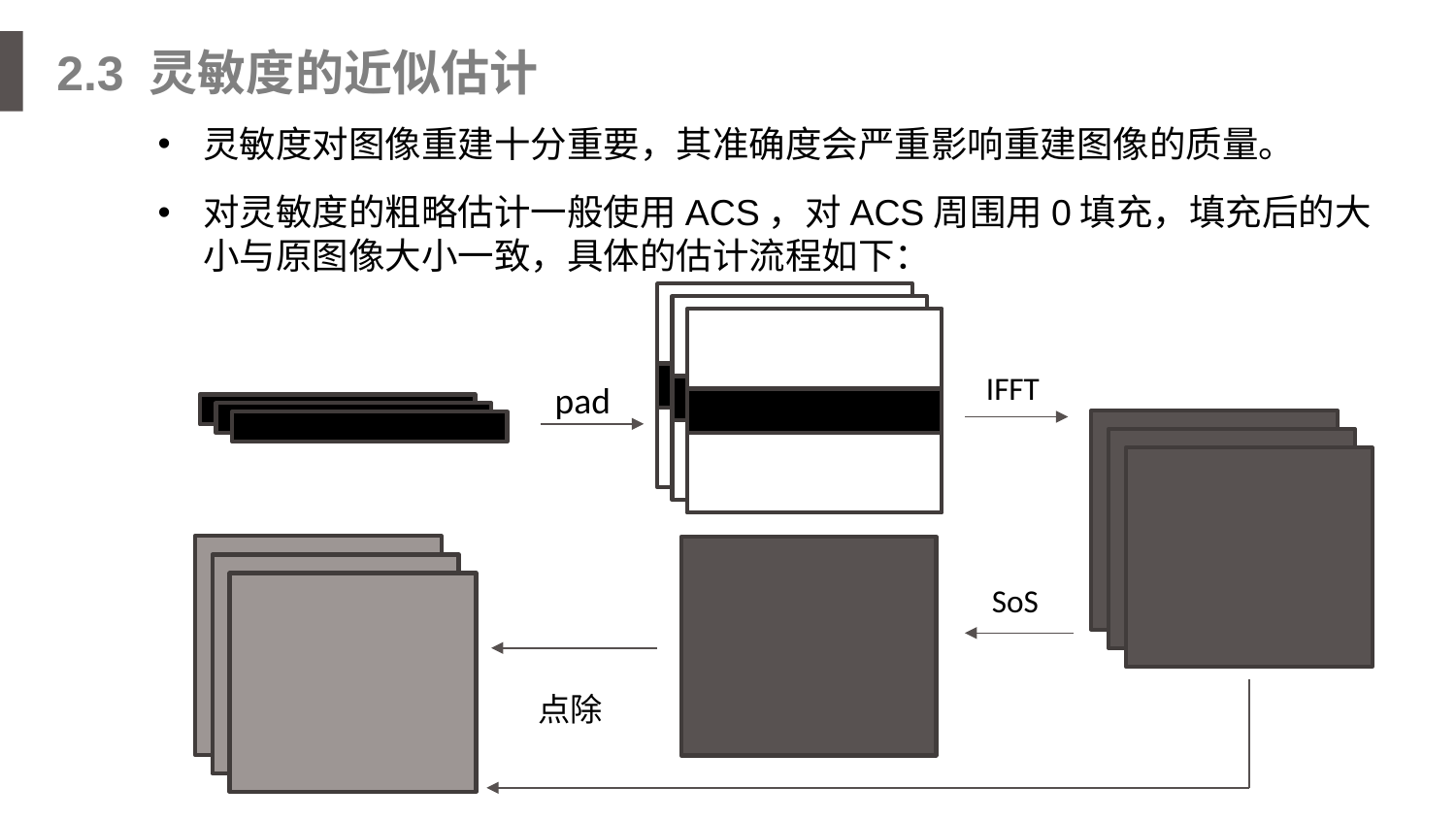

2.3 灵敏度的近似估计
灵敏度对图像重建十分重要，其准确度会严重影响重建图像的质量。
对灵敏度的粗略估计一般使用ACS，对ACS周围用0填充，填充后的大小与原图像大小一致，具体的估计流程如下：

IFFT
pad
SoS
点除